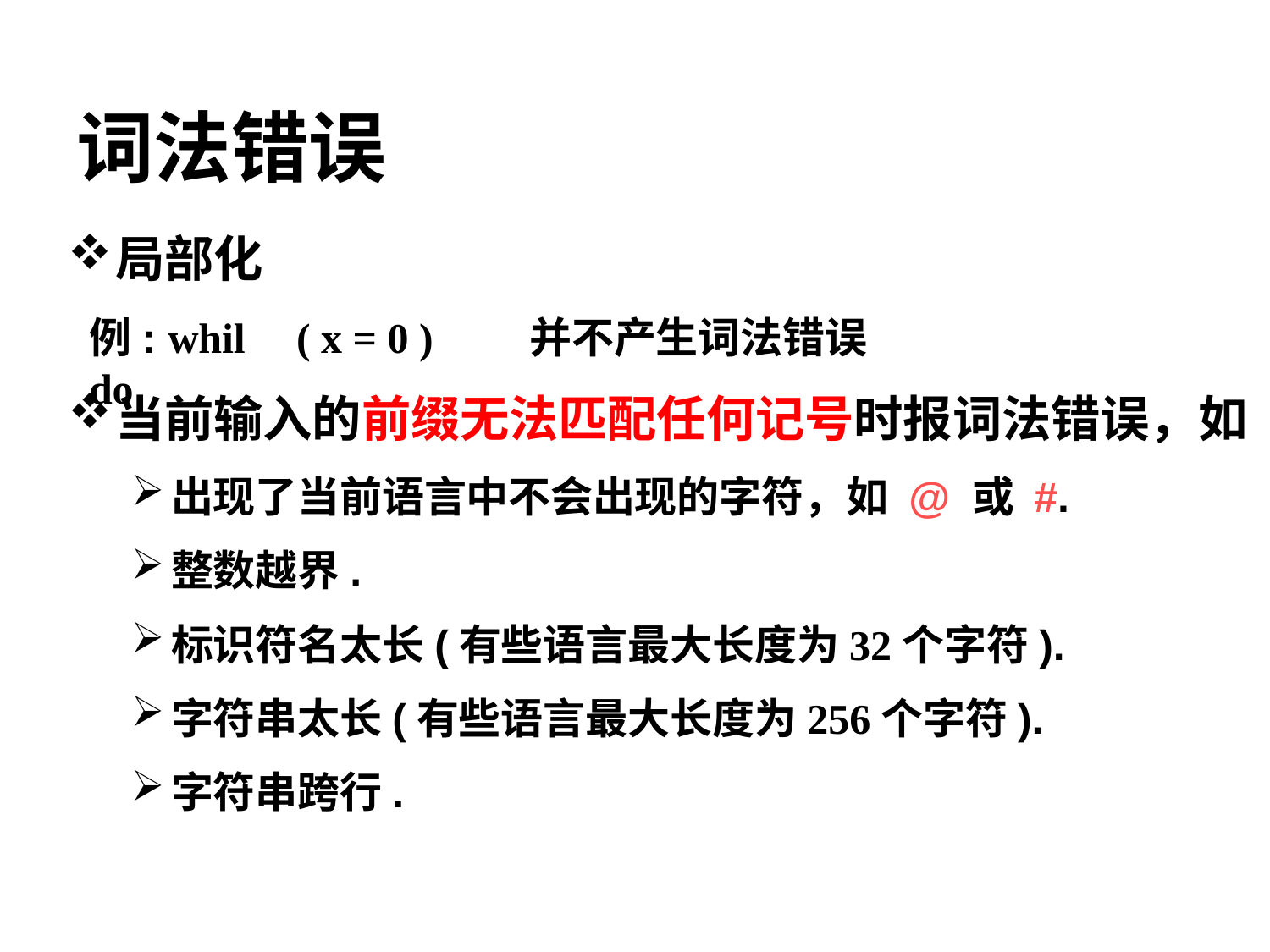

# 词法错误
局部化
例: whil	( x = 0 ) do
并不产生词法错误
当前输入的前缀无法匹配任何记号时报词法错误，如
出现了当前语言中不会出现的字符，如 @ 或 #.
整数越界.
标识符名太长(有些语言最大长度为32个字符).
字符串太长(有些语言最大长度为256个字符).
字符串跨行.